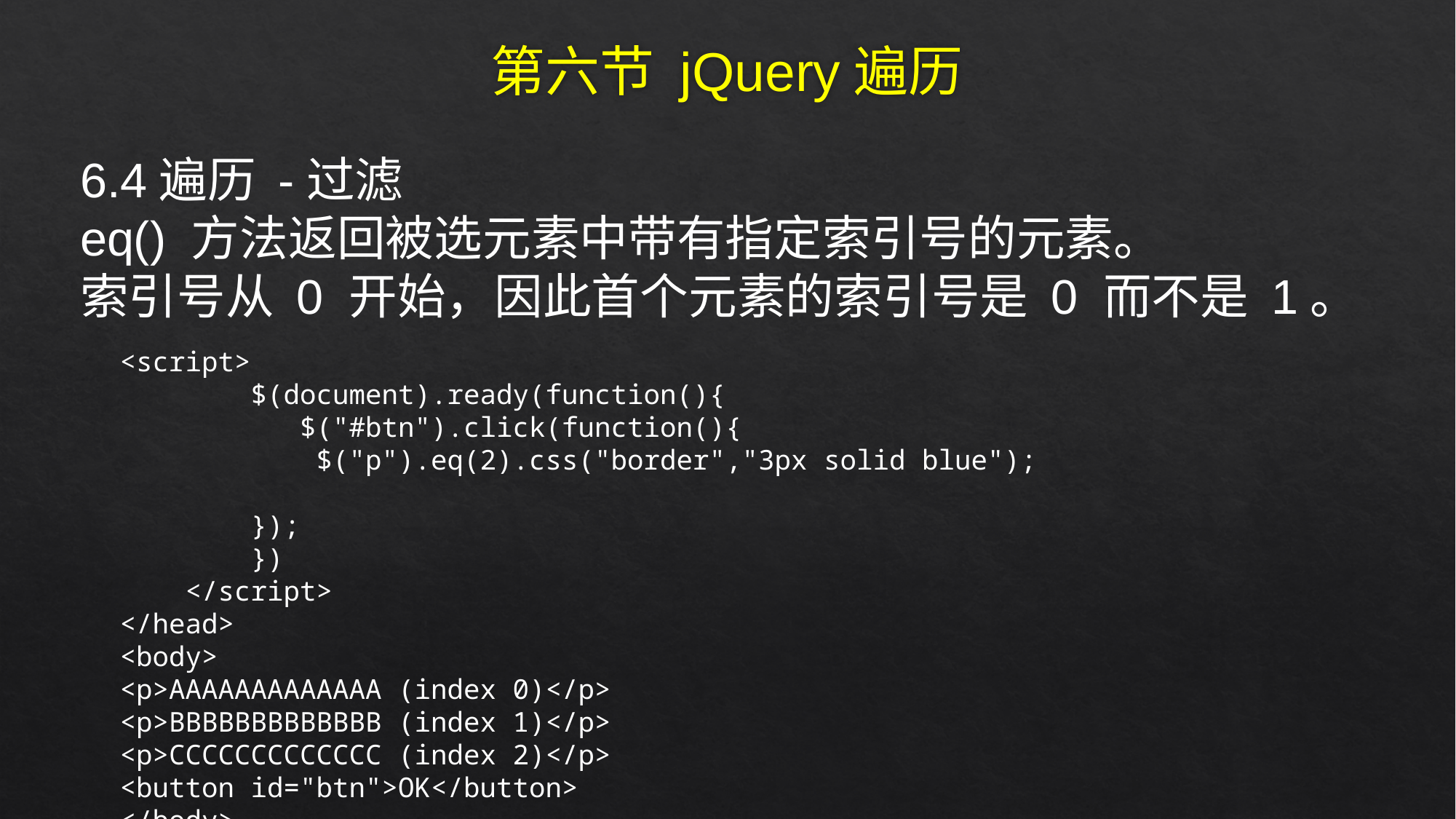

# 第六节 jQuery遍历
6.4遍历 -过滤
eq() 方法返回被选元素中带有指定索引号的元素。
索引号从 0 开始，因此首个元素的索引号是 0 而不是 1。

<script>
        $(document).ready(function(){
           $("#btn").click(function(){
            $("p").eq(2).css("border","3px solid blue");

        });
        })
    </script>
</head>
<body>
<p>AAAAAAAAAAAAA (index 0)</p>
<p>BBBBBBBBBBBBB (index 1)</p>
<p>CCCCCCCCCCCCC (index 2)</p>
<button id="btn">OK</button>
</body>
</html>